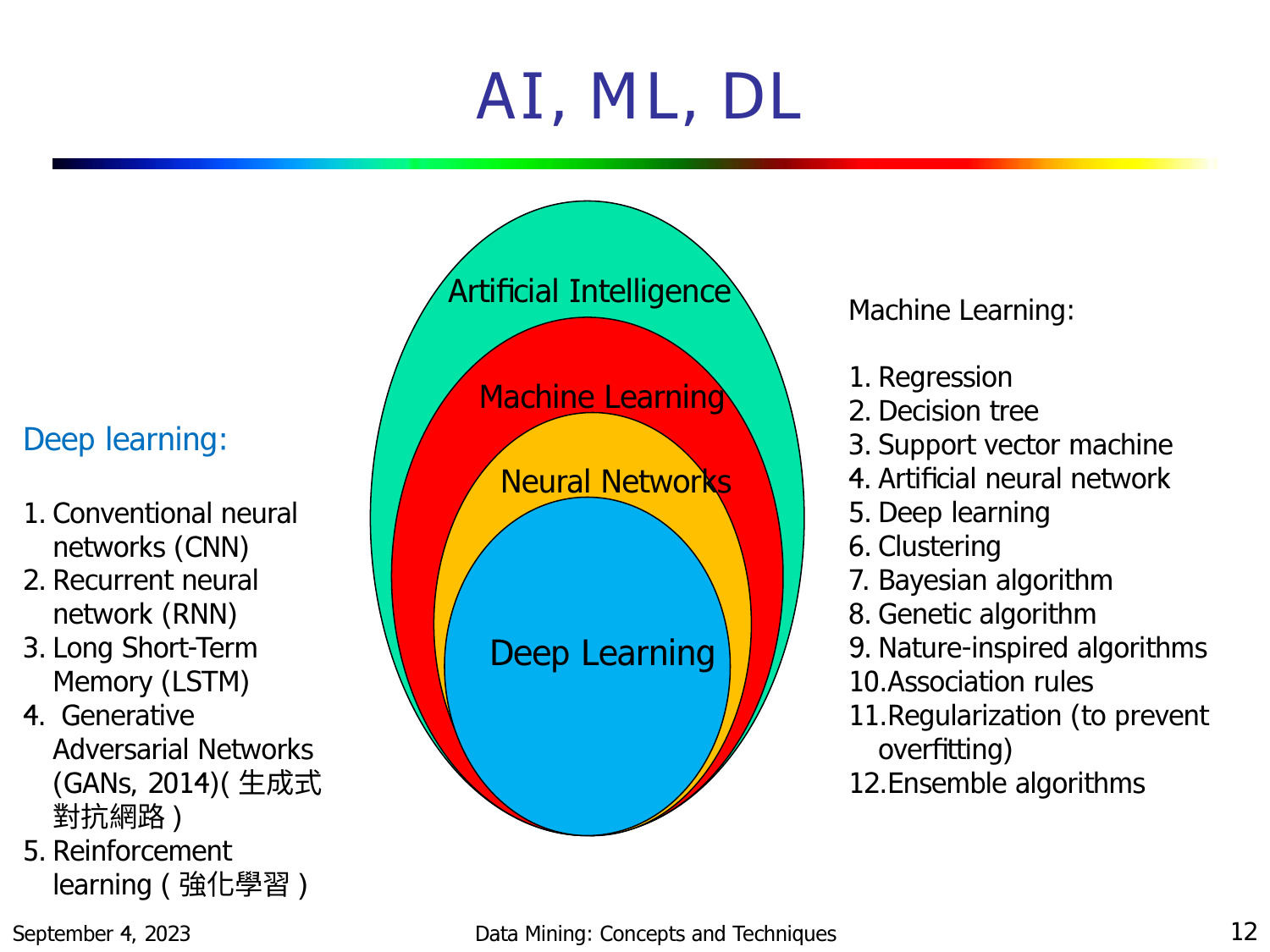

# AI, ML, DL

Artificial Intelligence
Machine Learning:

Regression
Decision tree
Support vector machine
Artificial neural network
Deep learning
Clustering
Bayesian algorithm
Genetic algorithm
Nature-inspired algorithms
Association rules
Regularization (to prevent overfitting)
Ensemble algorithms

Machine Learning
Deep learning:

Conventional neural networks (CNN)
Recurrent neural network (RNN)
Long Short-Term Memory (LSTM)
 Generative Adversarial Networks (GANs, 2014)(生成式對抗網路)
Reinforcement learning (強化學習)

Neural Networks

Deep Learning
September 4, 2023
12
Data Mining: Concepts and Techniques